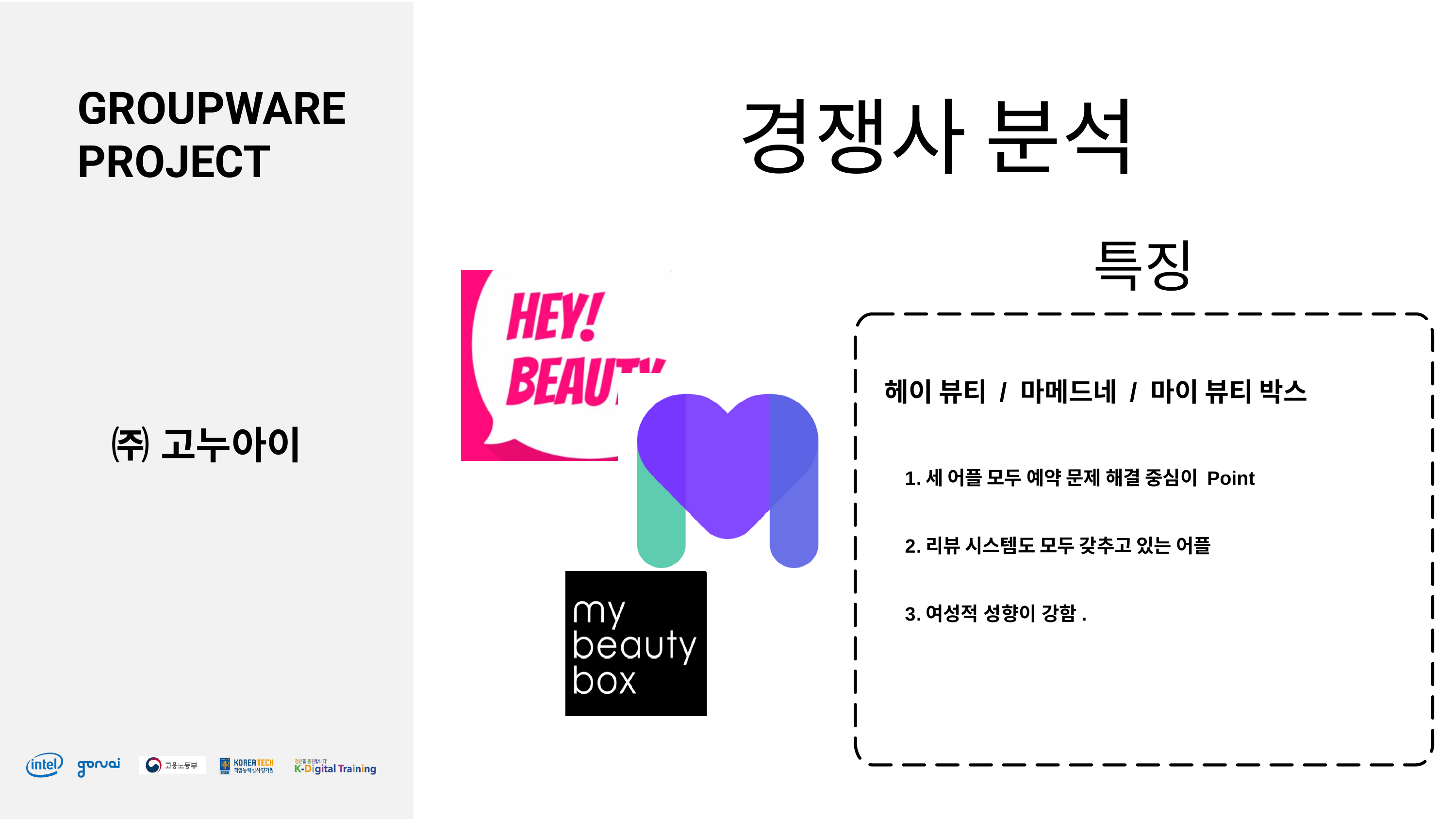

경쟁사 분석
특징

헤이 뷰티 / 마메드네 / 마이 뷰티 박스

세 어플 모두 예약 문제 해결 중심이 Point

리뷰 시스템도 모두 갖추고 있는 어플

여성적 성향이 강함.